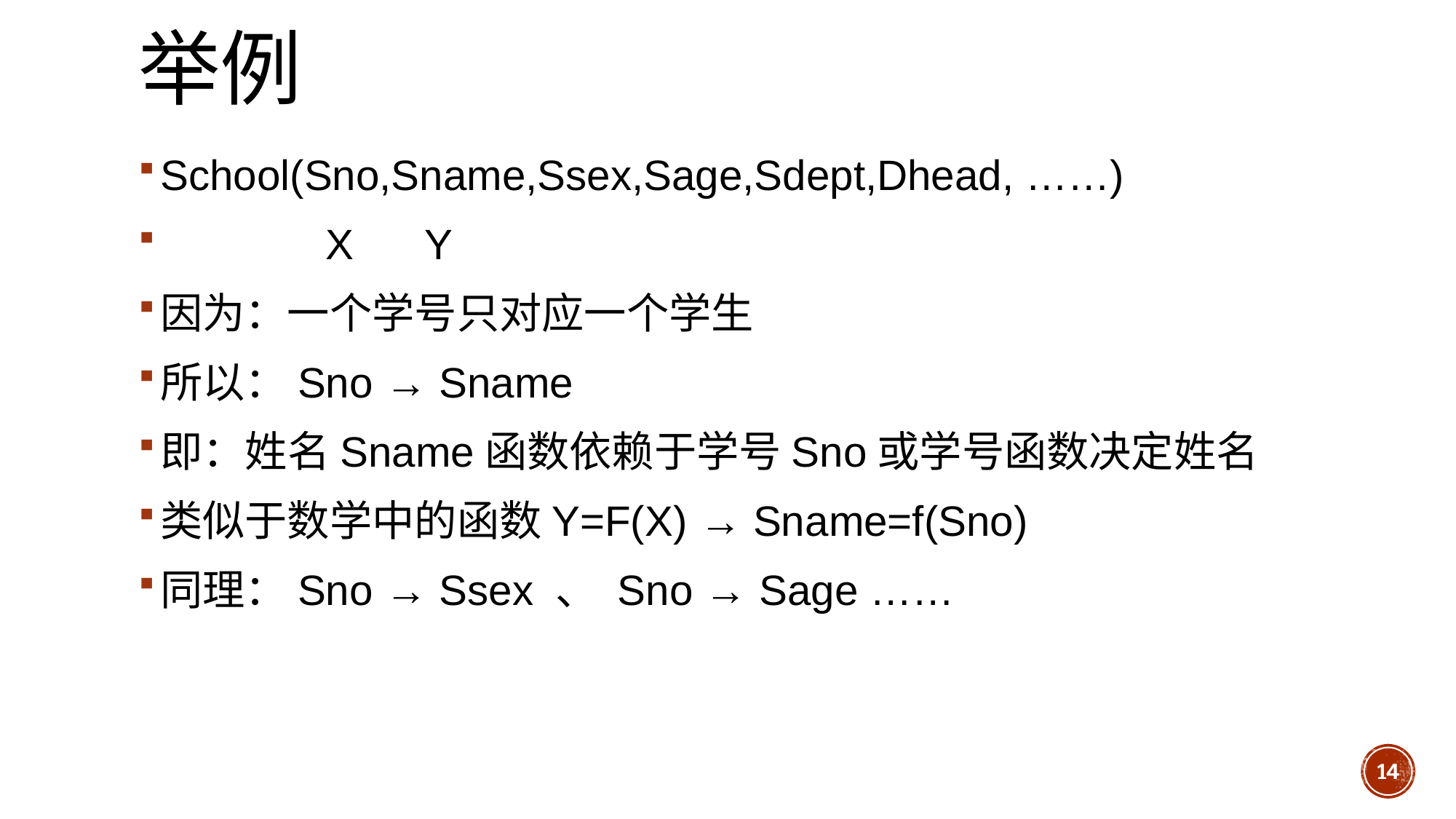

# 举例
School(Sno,Sname,Ssex,Sage,Sdept,Dhead, ……)
              X      Y
因为：一个学号只对应一个学生
所以：Sno → Sname
即：姓名Sname函数依赖于学号Sno或学号函数决定姓名
类似于数学中的函数Y=F(X) → Sname=f(Sno)
同理：Sno → Ssex 、 Sno → Sage ……
14